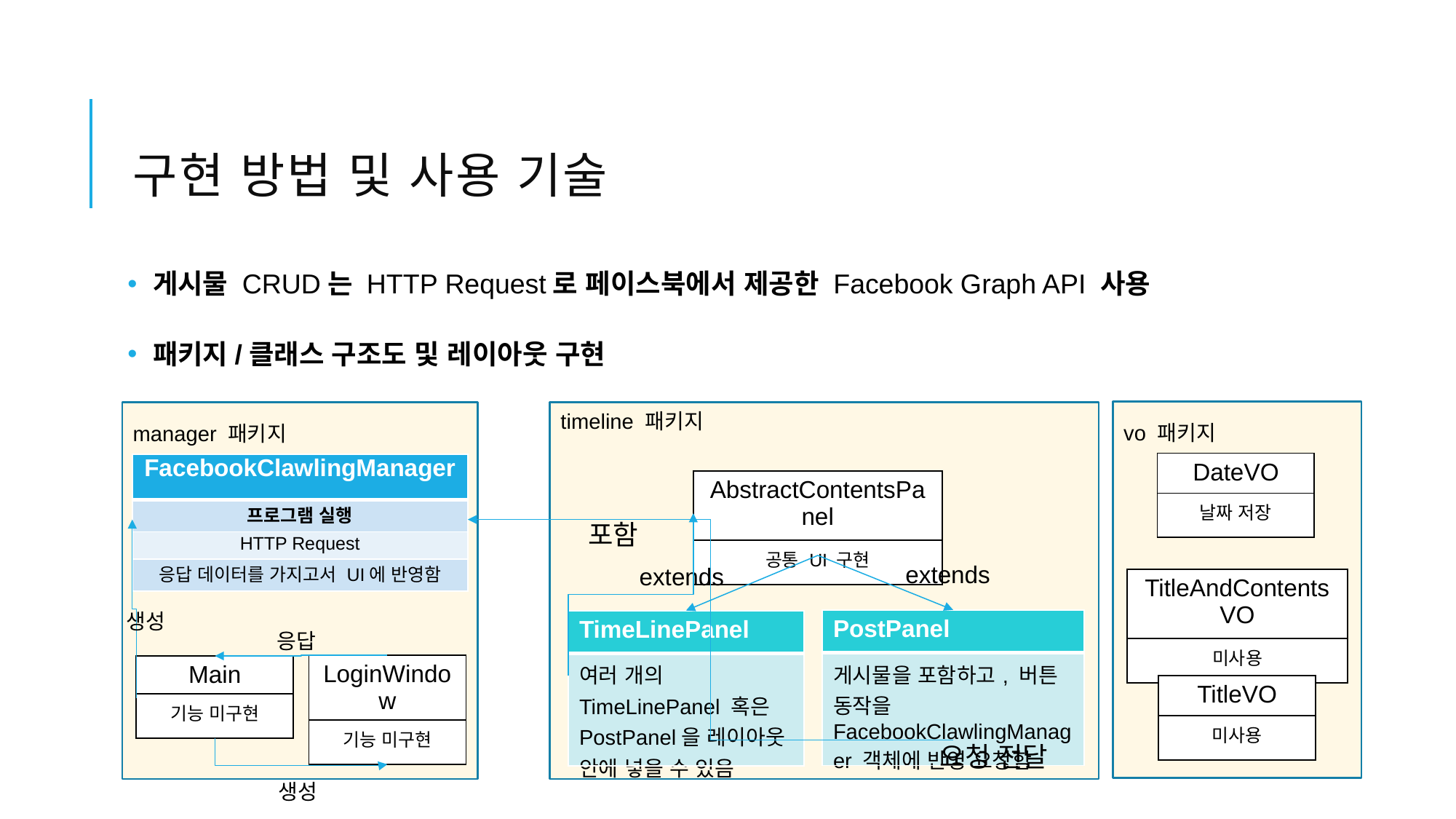

# 구현 방법 및 사용 기술
 게시물 CRUD는 HTTP Request로 페이스북에서 제공한 Facebook Graph API 사용
 패키지/클래스 구조도 및 레이아웃 구현
vo 패키지
manager 패키지
timeline 패키지
| DateVO |
| --- |
| 날짜 저장 |
| FacebookClawlingManager |
| --- |
| 프로그램 실행 |
| HTTP Request |
| 응답 데이터를 가지고서 UI에 반영함 |
| AbstractContentsPanel |
| --- |
| 공통 UI 구현 |
포함
extends
extends
| TitleAndContentsVO |
| --- |
| 미사용 |
생성
| PostPanel |
| --- |
| 게시물을 포함하고, 버튼 동작을FacebookClawlingManager 객체에 반영 요청함 |
| TimeLinePanel |
| --- |
| 여러 개의 TimeLinePanel 혹은 PostPanel을 레이아웃 안에 넣을 수 있음 |
응답
| LoginWindow |
| --- |
| 기능 미구현 |
| Main |
| --- |
| 기능 미구현 |
| TitleVO |
| --- |
| 미사용 |
요청 전달
생성